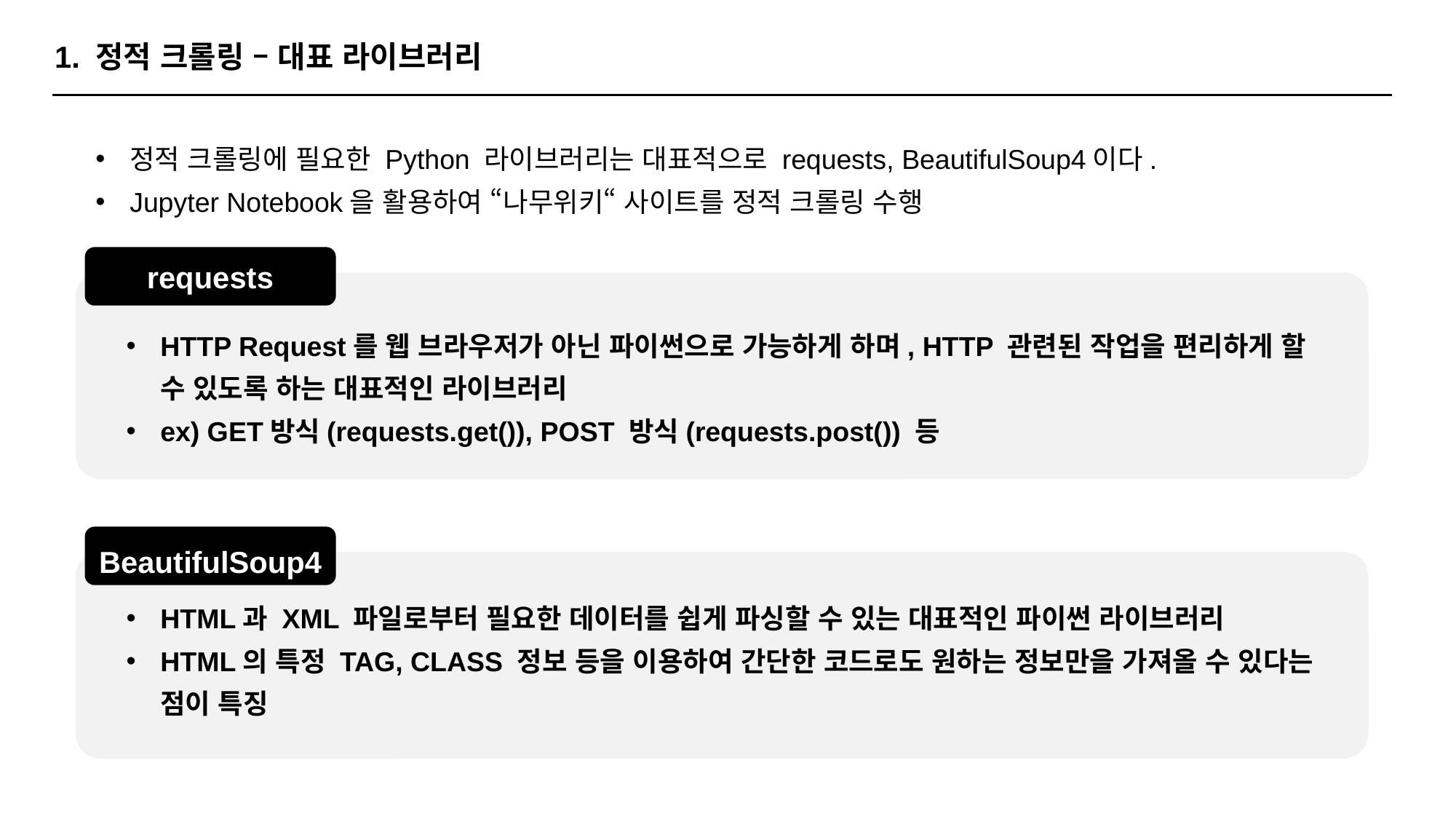

1. 정적 크롤링 – 대표 라이브러리
정적 크롤링에 필요한 Python 라이브러리는 대표적으로 requests, BeautifulSoup4이다.
Jupyter Notebook을 활용하여 “나무위키“ 사이트를 정적 크롤링 수행
requests

HTTP Request를 웹 브라우저가 아닌 파이썬으로 가능하게 하며, HTTP 관련된 작업을 편리하게 할 수 있도록 하는 대표적인 라이브러리
ex) GET방식(requests.get()), POST 방식(requests.post()) 등
BeautifulSoup4

HTML과 XML 파일로부터 필요한 데이터를 쉽게 파싱할 수 있는 대표적인 파이썬 라이브러리
HTML의 특정 TAG, CLASS 정보 등을 이용하여 간단한 코드로도 원하는 정보만을 가져올 수 있다는 점이 특징